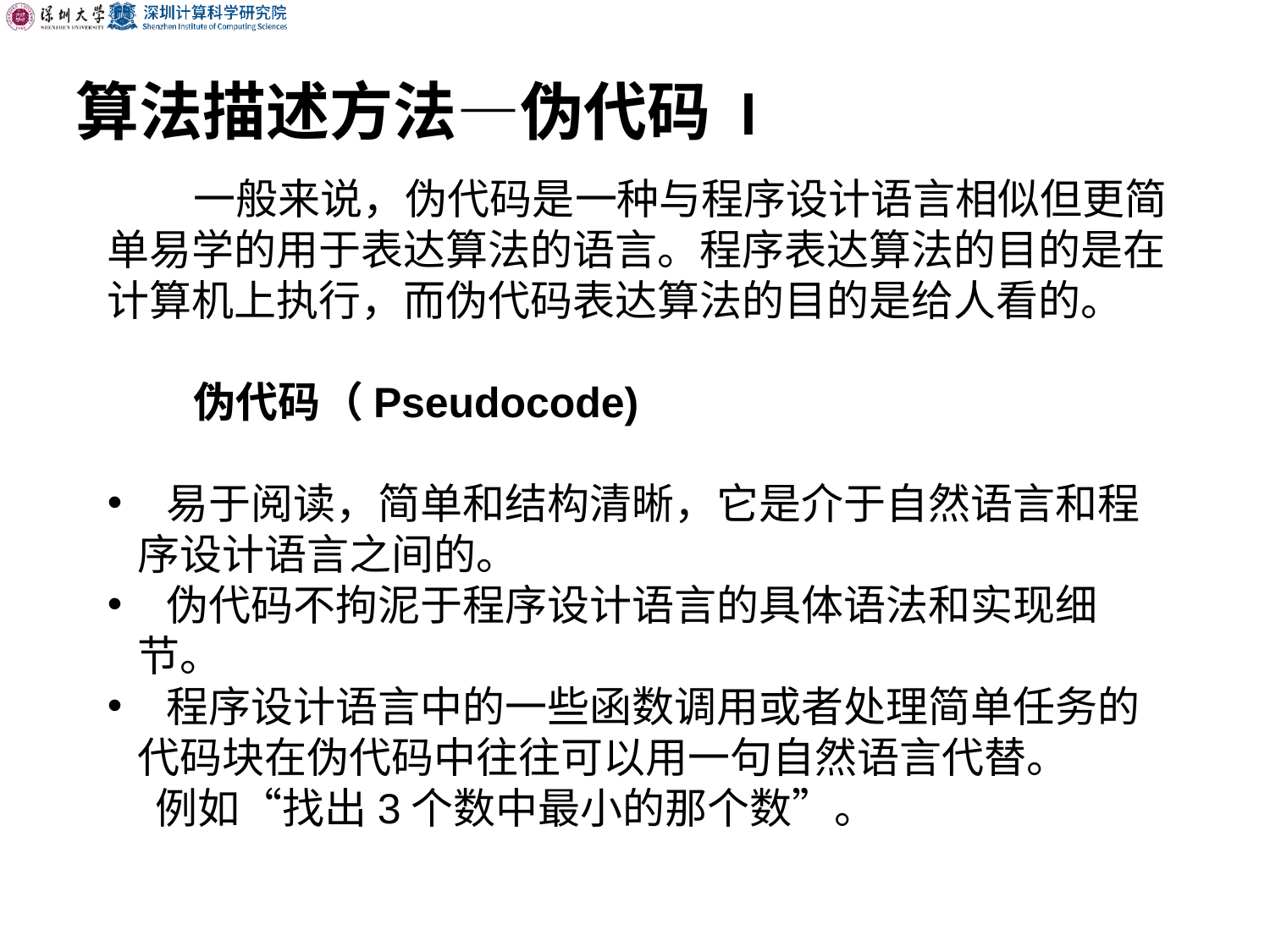

算法描述方法—伪代码 I
        一般来说，伪代码是一种与程序设计语言相似但更简单易学的用于表达算法的语言。程序表达算法的目的是在计算机上执行，而伪代码表达算法的目的是给人看的。

        伪代码（Pseudocode)

  易于阅读，简单和结构清晰，它是介于自然语言和程序设计语言之间的。
  伪代码不拘泥于程序设计语言的具体语法和实现细节。
  程序设计语言中的一些函数调用或者处理简单任务的代码块在伪代码中往往可以用一句自然语言代替。
    例如“找出3个数中最小的那个数”。